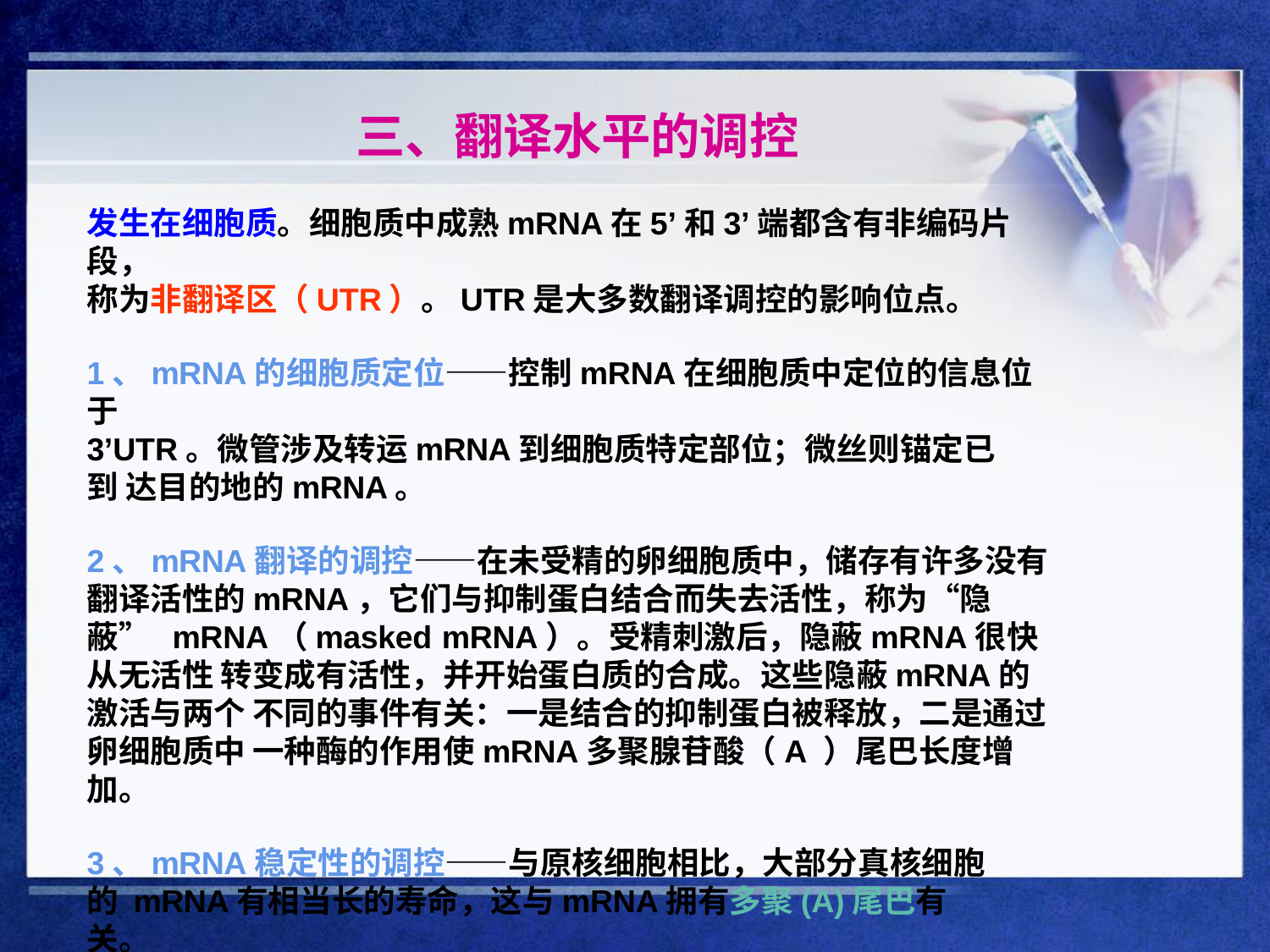

# 三、翻译水平的调控
发生在细胞质。细胞质中成熟mRNA在5’和3’端都含有非编码片段，
称为非翻译区（UTR）。UTR是大多数翻译调控的影响位点。

1、mRNA的细胞质定位——控制mRNA在细胞质中定位的信息位于
3’UTR。微管涉及转运mRNA到细胞质特定部位；微丝则锚定已到 达目的地的mRNA。

2、mRNA翻译的调控——在未受精的卵细胞质中，储存有许多没有 翻译活性的mRNA，它们与抑制蛋白结合而失去活性，称为“隐蔽”  mRNA（masked mRNA）。受精刺激后，隐蔽mRNA很快从无活性 转变成有活性，并开始蛋白质的合成。这些隐蔽mRNA的激活与两个 不同的事件有关：一是结合的抑制蛋白被释放，二是通过卵细胞质中 一种酶的作用使mRNA多聚腺苷酸（A ）尾巴长度增加。

3、mRNA稳定性的调控——与原核细胞相比，大部分真核细胞的 mRNA有相当长的寿命，这与mRNA拥有多聚(A)尾巴有关。